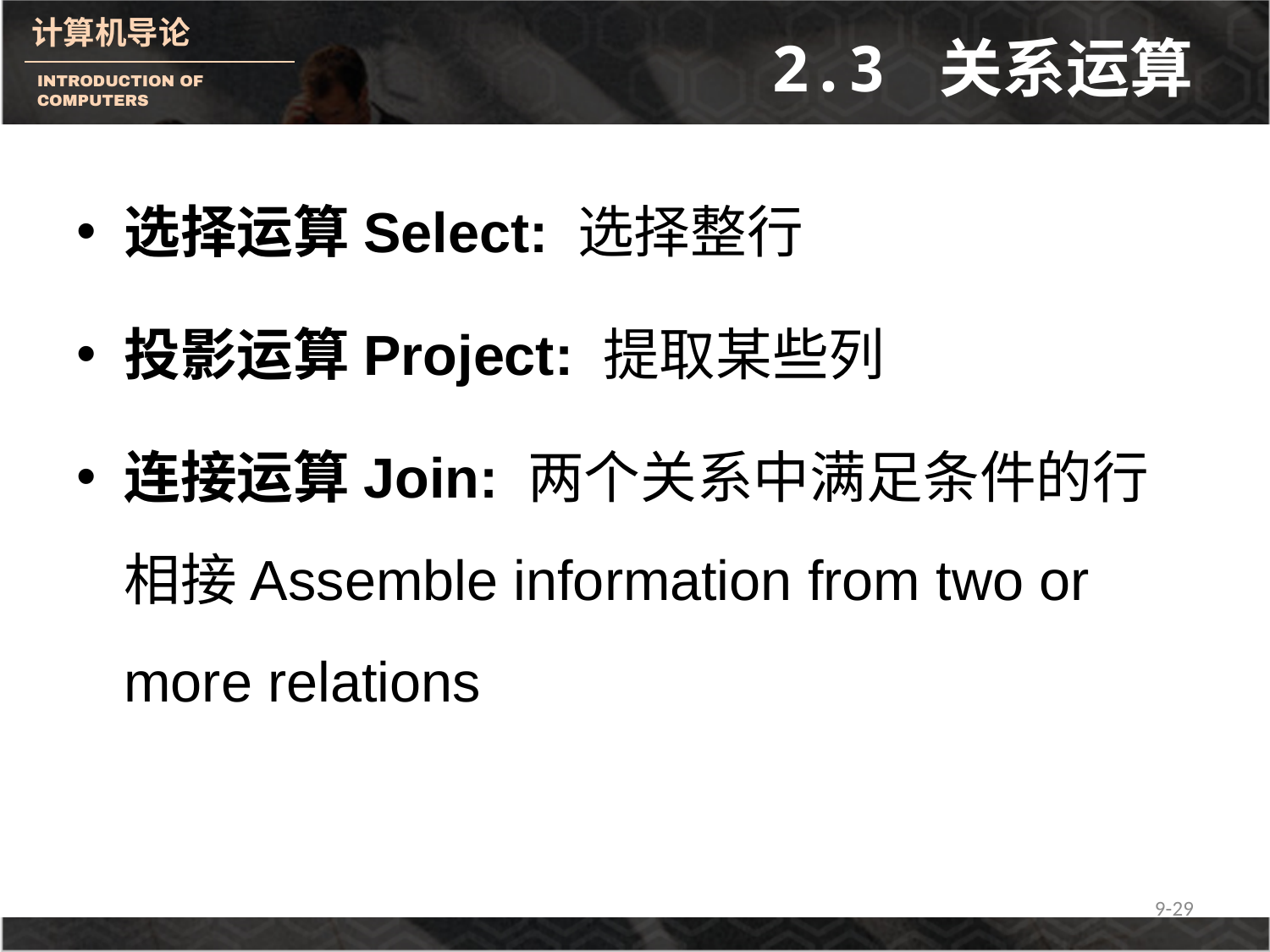

# 2.3 关系运算
选择运算Select: 选择整行
投影运算Project: 提取某些列
连接运算Join: 两个关系中满足条件的行相接Assemble information from two or more relations
9-29